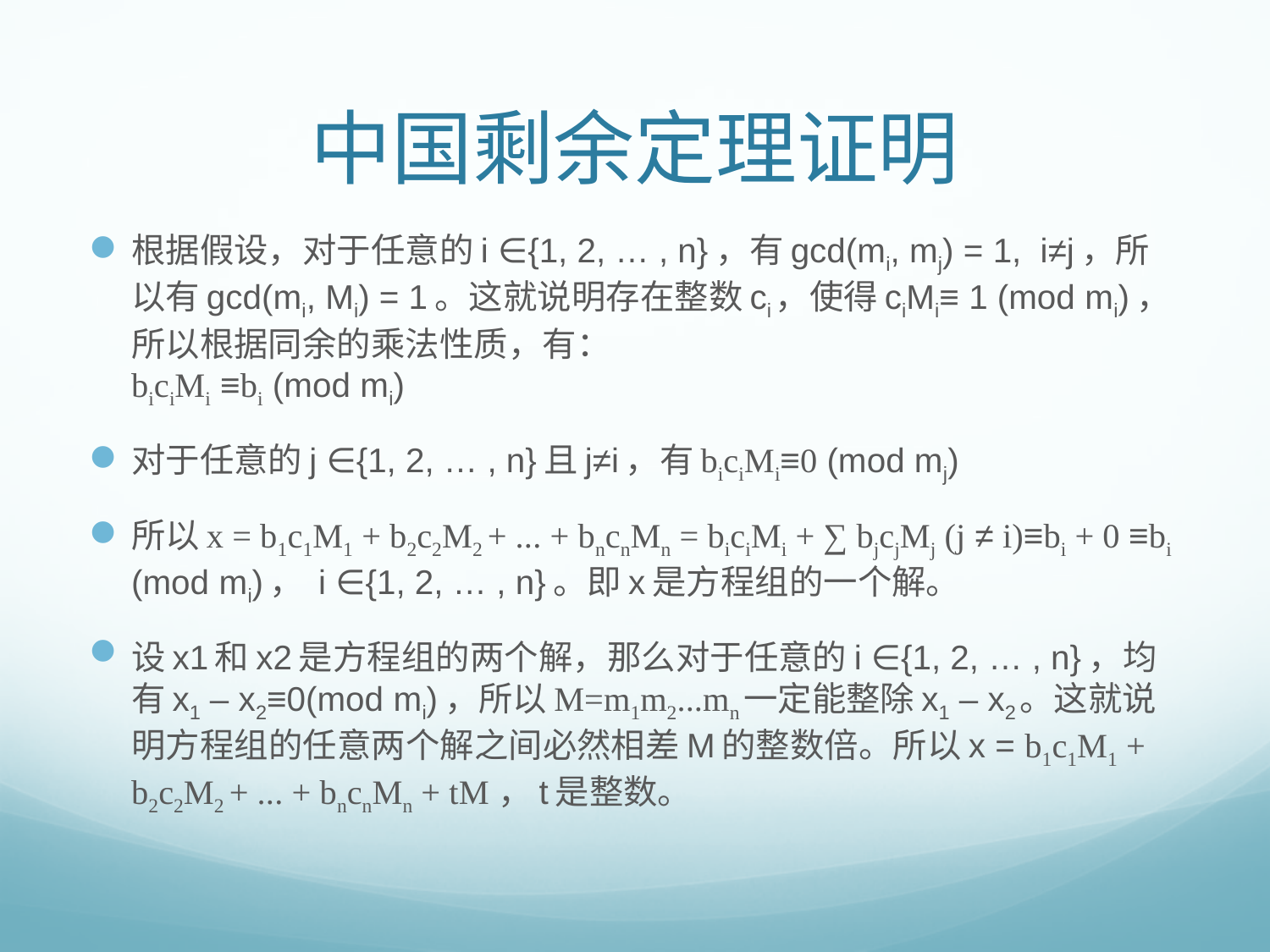

# 中国剩余定理证明
根据假设，对于任意的i ∈{1, 2, … , n}，有gcd(mi, mj) = 1,  i≠j，所以有gcd(mi, Mi) = 1。这就说明存在整数ci，使得ciMi≡ 1 (mod mi)，所以根据同余的乘法性质，有：
biciMi ≡bi (mod mi)
对于任意的j ∈{1, 2, … , n}且j≠i，有biciMi≡0 (mod mj)
所以x = b1c1M1 + b2c2M2 + ... + bncnMn = biciMi + ∑ bjcjMj (j ≠ i)≡bi + 0 ≡bi (mod mi)， i ∈{1, 2, … , n}。即x是方程组的一个解。
设x1和x2是方程组的两个解，那么对于任意的i ∈{1, 2, … , n}，均有x1 – x2≡0(mod mi)，所以M=m1m2...mn一定能整除x1 – x2。这就说明方程组的任意两个解之间必然相差M的整数倍。所以x = b1c1M1 + b2c2M2 + ... + bncnMn + tM ，t是整数。